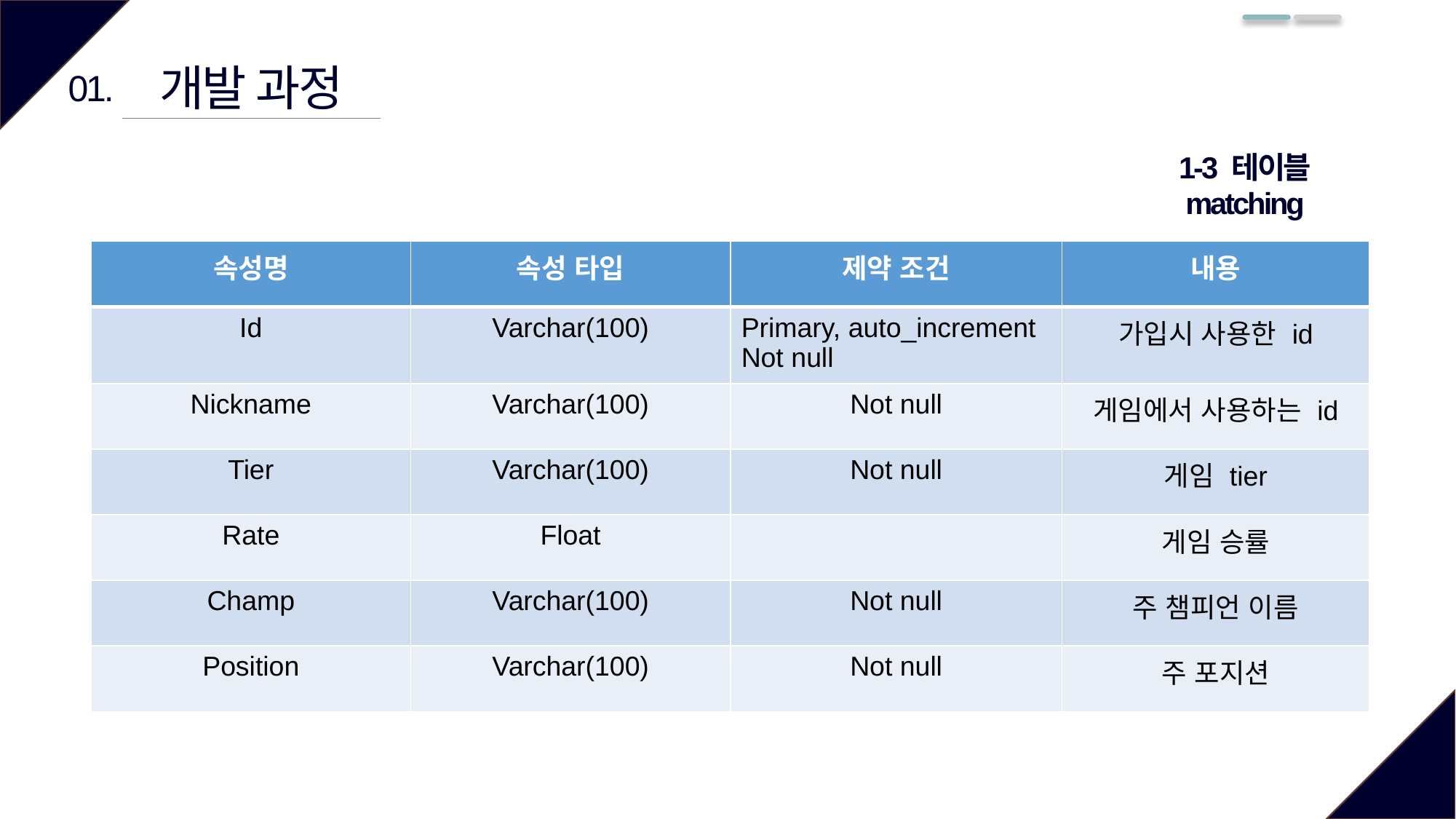

개발 과정
01.
1-3 테이블
matching
| 속성명 | 속성 타입 | 제약 조건 | 내용 |
| --- | --- | --- | --- |
| Id | Varchar(100) | Primary, auto\_increment Not null | 가입시 사용한 id |
| Nickname | Varchar(100) | Not null | 게임에서 사용하는 id |
| Tier | Varchar(100) | Not null | 게임 tier |
| Rate | Float |  | 게임 승률 |
| Champ | Varchar(100) | Not null | 주 챔피언 이름 |
| Position | Varchar(100) | Not null | 주 포지션 |